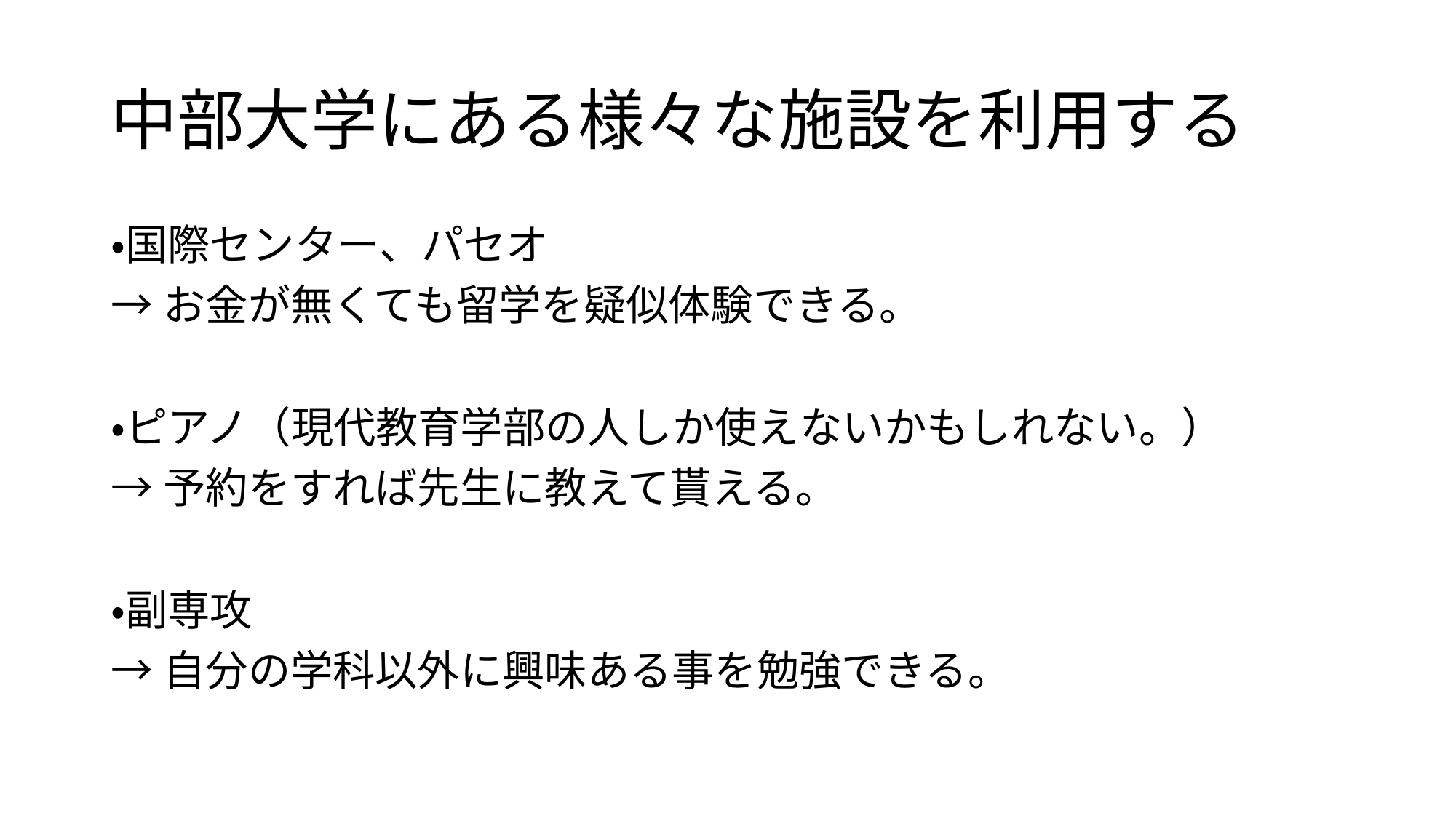

# 中部大学にある様々な施設を利用する
・国際センター、パセオ
→お金が無くても留学を疑似体験できる。

・ピアノ（現代教育学部の人しか使えないかもしれない。）
→予約をすれば先生に教えて貰える。

・副専攻
→自分の学科以外に興味ある事を勉強できる。